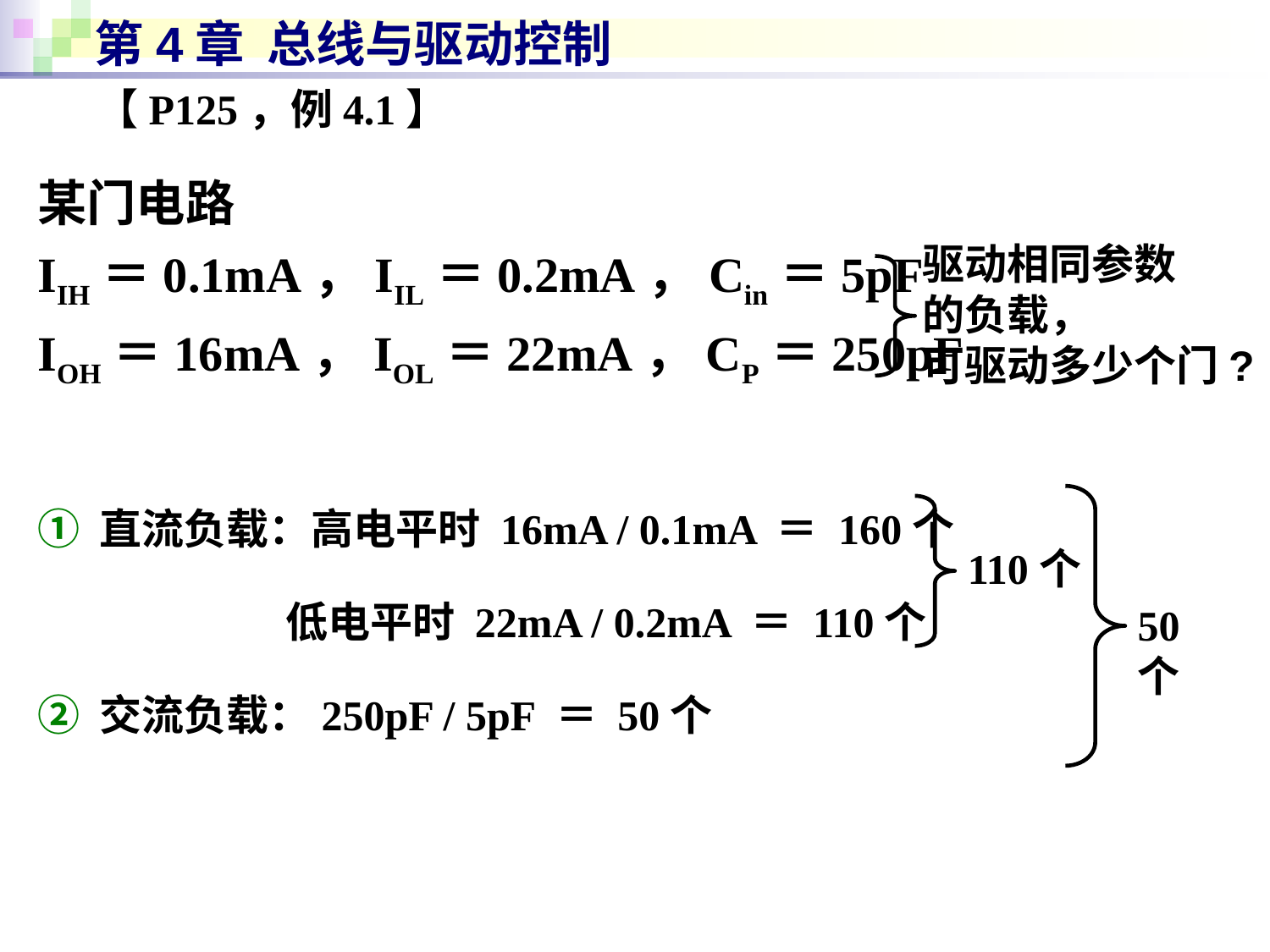

# 第4章  总线与驱动控制
【P125，例4.1】
某门电路
IIH＝0.1mA，IIL＝0.2mA，Cin＝5pF
IOH＝16mA，IOL＝22mA，CP＝250pF

① 直流负载：高电平时 16mA / 0.1mA ＝ 160个
                         低电平时 22mA / 0.2mA ＝ 110个
② 交流负载：250pF / 5pF ＝ 50个
驱动相同参数
的负载，
可驱动多少个门?

110个
50个
31